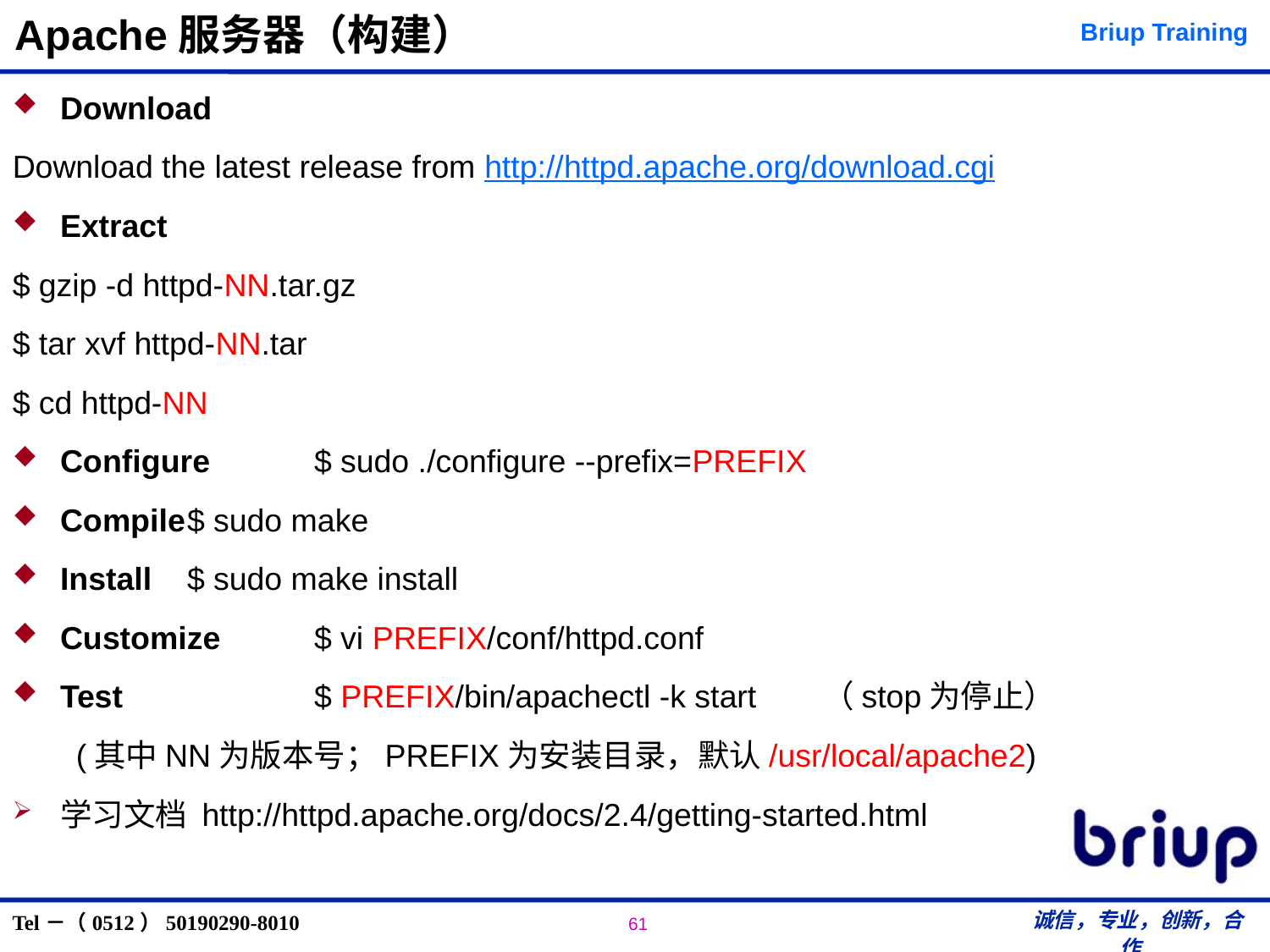

# Apache服务器（构建）
Download
Download the latest release from http://httpd.apache.org/download.cgi
Extract
$ gzip -d httpd-NN.tar.gz
$ tar xvf httpd-NN.tar
$ cd httpd-NN
Configure	$ sudo ./configure --prefix=PREFIX
Compile	$ sudo make
Install	$ sudo make install
Customize	$ vi PREFIX/conf/httpd.conf
Test		$ PREFIX/bin/apachectl -k start	（stop为停止）
(其中NN为版本号；PREFIX为安装目录，默认/usr/local/apache2)
学习文档 http://httpd.apache.org/docs/2.4/getting-started.html